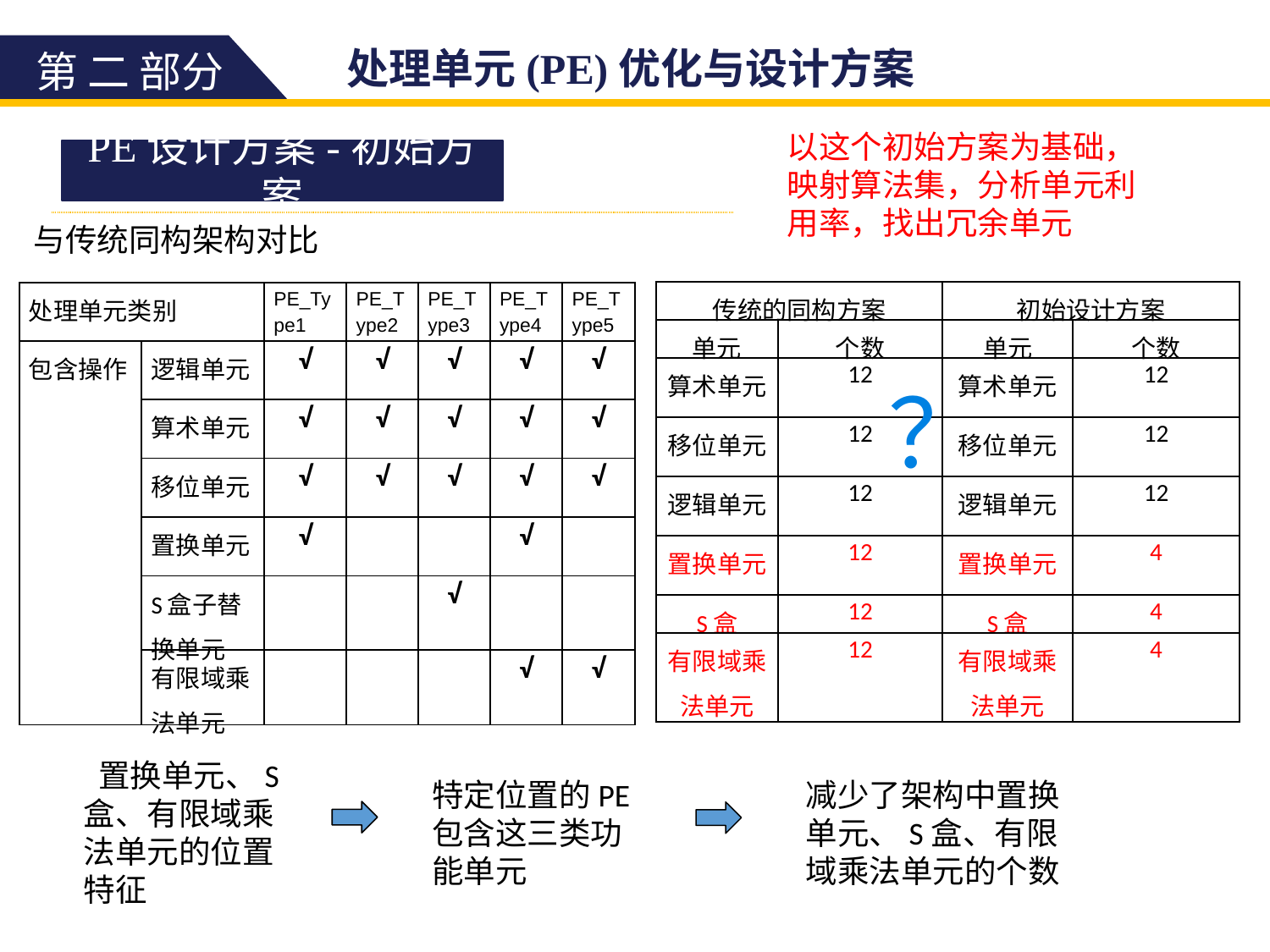

处理单元(PE)优化与设计方案

第 二 部分

以这个初始方案为基础，映射算法集，分析单元利用率，找出冗余单元
PE设计方案-初始方案

与传统同构架构对比
| 传统的同构方案 |  | 初始设计方案 |  |
| --- | --- | --- | --- |
| 单元 | 个数 | 单元 | 个数 |
| 算术单元 | 12 | 算术单元 | 12 |
| 移位单元 | 12 | 移位单元 | 12 |
| 逻辑单元 | 12 | 逻辑单元 | 12 |
| 置换单元 | 12 | 置换单元 | 4 |
| S盒 | 12 | S盒 | 4 |
| 有限域乘法单元 | 12 | 有限域乘法单元 | 4 |
| 处理单元类别 |  | PE\_Type1 | PE\_Type2 | PE\_Type3 | PE\_Type4 | PE\_Type5 |
| --- | --- | --- | --- | --- | --- | --- |
| 包含操作 | 逻辑单元 | √ | √ | √ | √ | √ |
|  | 算术单元 | √ | √ | √ | √ | √ |
|  | 移位单元 | √ | √ | √ | √ | √ |
|  | 置换单元 | √ |  |  | √ |  |
|  | S盒子替换单元 |  |  | √ |  |  |
|  | 有限域乘法单元 |  |  |  | √ | √ |
？
 置换单元、S盒、有限域乘法单元的位置特征
特定位置的PE包含这三类功能单元
减少了架构中置换单元、S盒、有限域乘法单元的个数